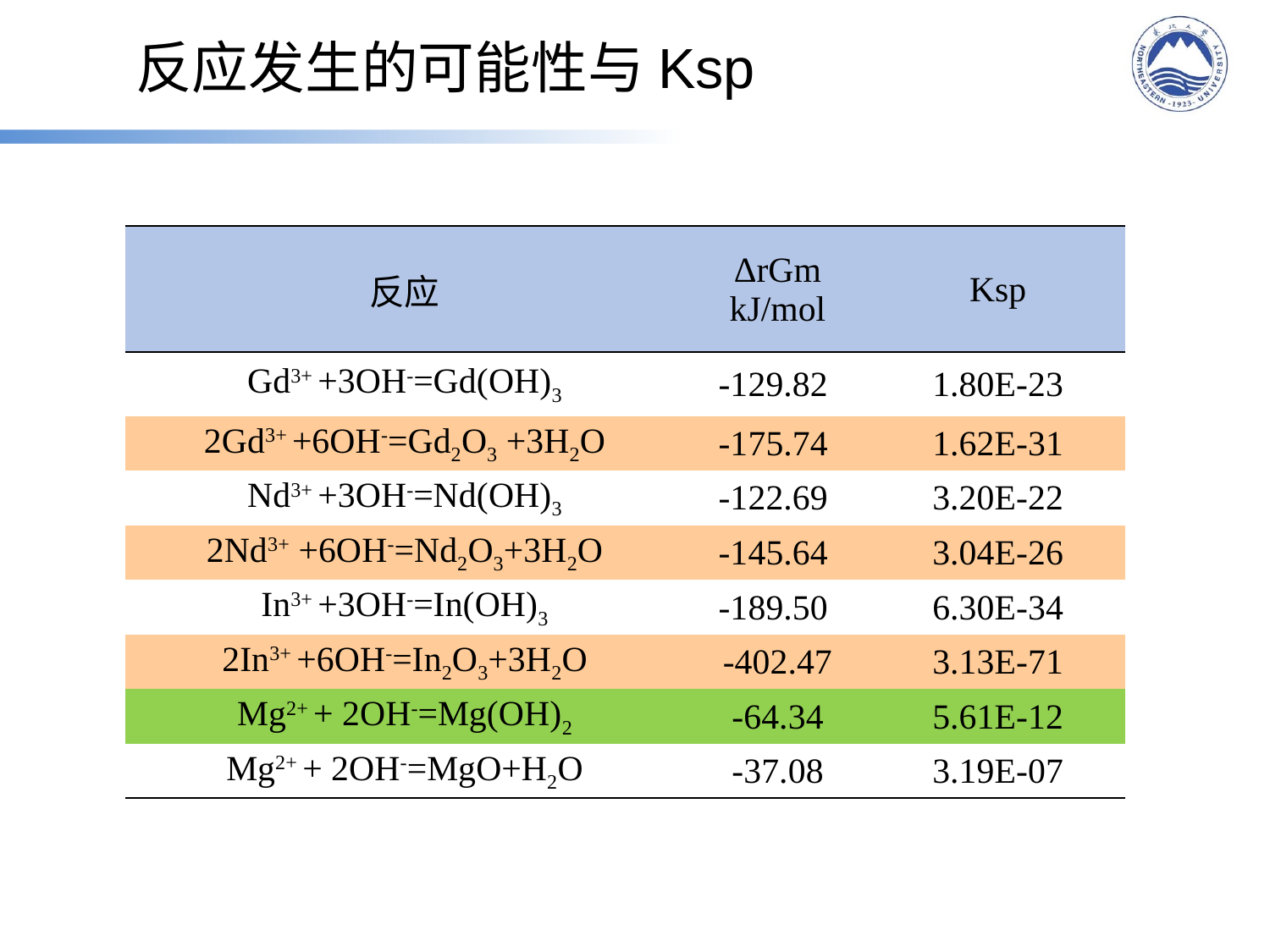

反应发生的可能性与Ksp
| 反应 | ΔrGm kJ/mol | Ksp |
| --- | --- | --- |
| Gd3+ +3OH-=Gd(OH)3 | -129.82 | 1.80E-23 |
| 2Gd3+ +6OH-=Gd2O3 +3H2O | -175.74 | 1.62E-31 |
| Nd3+ +3OH-=Nd(OH)3 | -122.69 | 3.20E-22 |
| 2Nd3+ +6OH-=Nd2O3+3H2O | -145.64 | 3.04E-26 |
| In3+ +3OH-=In(OH)3 | -189.50 | 6.30E-34 |
| 2In3+ +6OH-=In2O3+3H2O | -402.47 | 3.13E-71 |
| Mg2+ + 2OH-=Mg(OH)2 | -64.34 | 5.61E-12 |
| Mg2+ + 2OH-=MgO+H2O | -37.08 | 3.19E-07 |